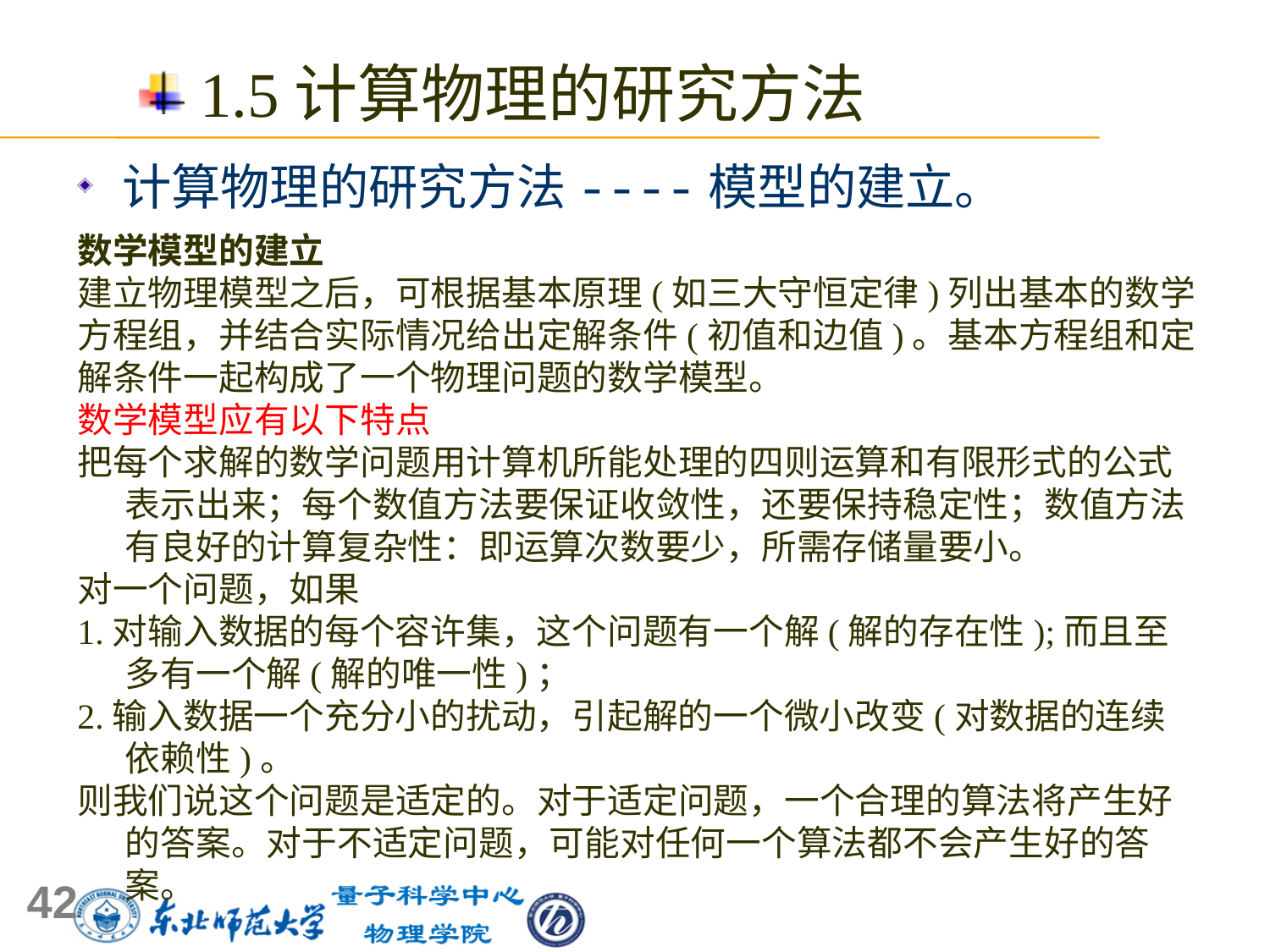

1.5计算物理的研究方法

 计算物理的研究方法----模型的建立。
数学模型的建立
建立物理模型之后，可根据基本原理(如三大守恒定律)列出基本的数学方程组，并结合实际情况给出定解条件(初值和边值)。基本方程组和定解条件一起构成了一个物理问题的数学模型。
数学模型应有以下特点
把每个求解的数学问题用计算机所能处理的四则运算和有限形式的公式表示出来；每个数值方法要保证收敛性，还要保持稳定性；数值方法有良好的计算复杂性：即运算次数要少，所需存储量要小。
对一个问题，如果
1.对输入数据的每个容许集，这个问题有一个解(解的存在性);而且至多有一个解(解的唯一性)；
2.输入数据一个充分小的扰动，引起解的一个微小改变(对数据的连续依赖性)。
则我们说这个问题是适定的。对于适定问题，一个合理的算法将产生好的答案。对于不适定问题，可能对任何一个算法都不会产生好的答案。

42